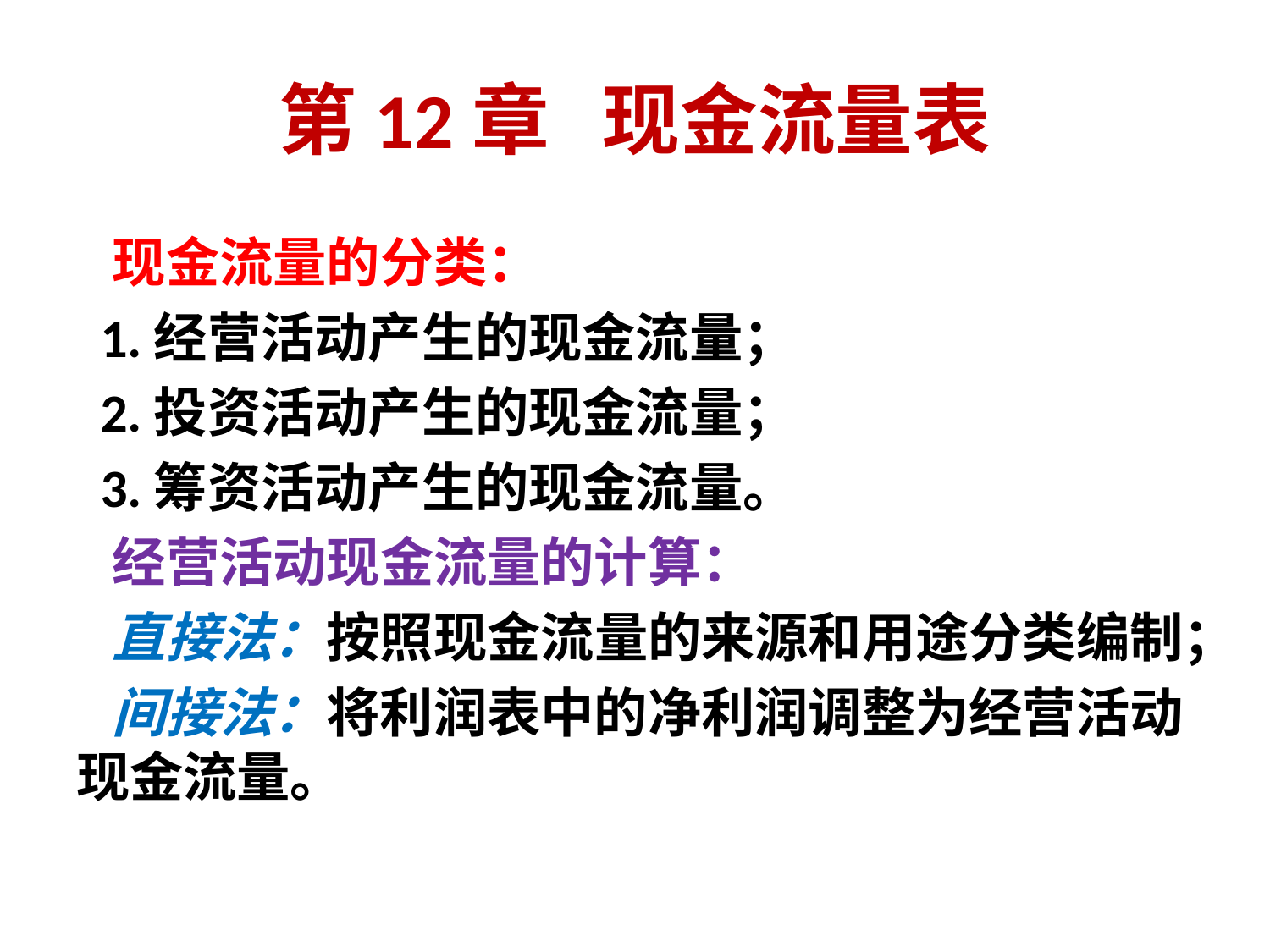

# 第12章   现金流量表
  现金流量的分类：
  1.经营活动产生的现金流量；
  2.投资活动产生的现金流量；
  3.筹资活动产生的现金流量。
  经营活动现金流量的计算：
  直接法：按照现金流量的来源和用途分类编制；
  间接法：将利润表中的净利润调整为经营活动现金流量。